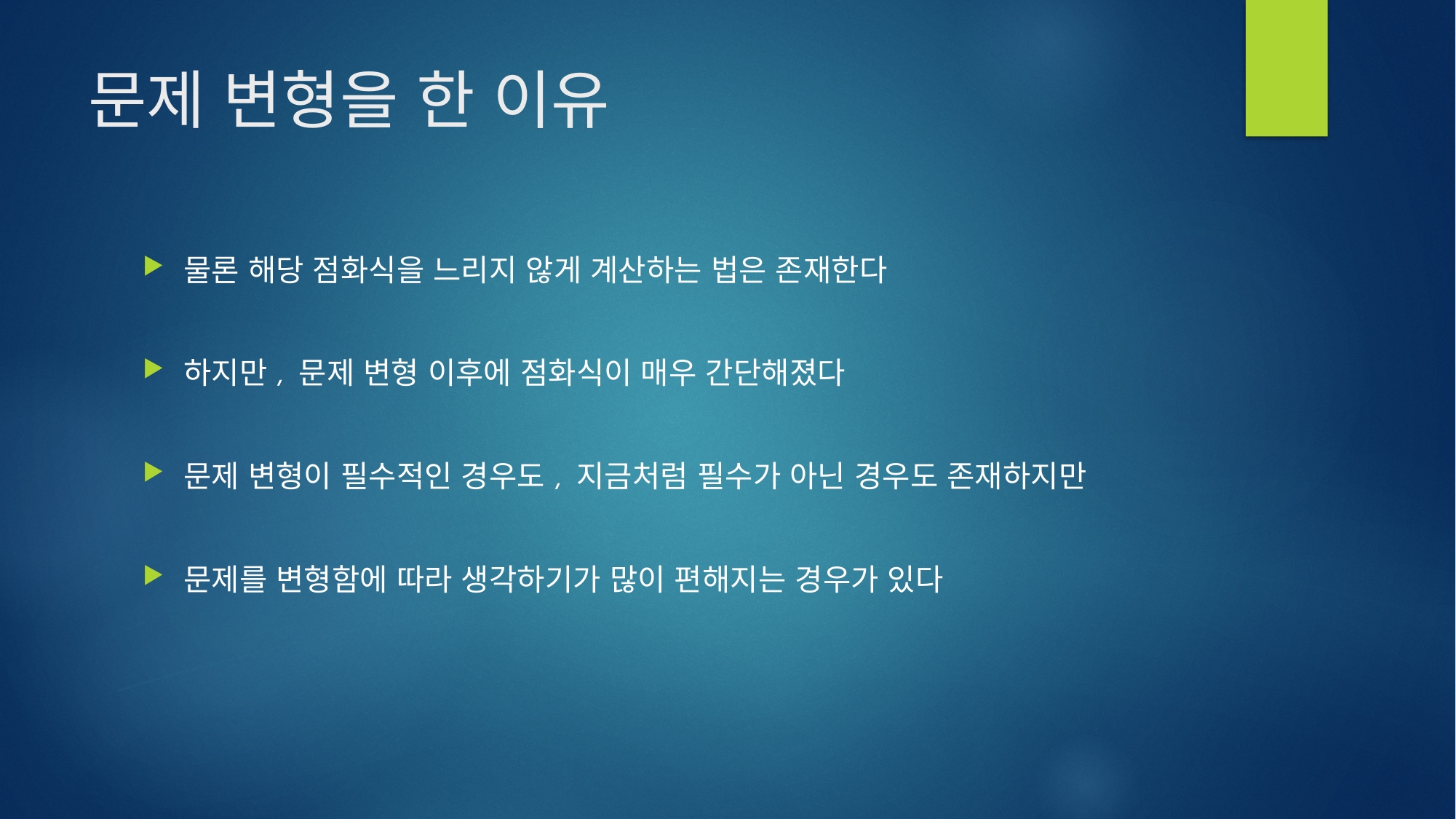

# 문제 변형을 한 이유
물론 해당 점화식을 느리지 않게 계산하는 법은 존재한다

하지만, 문제 변형 이후에 점화식이 매우 간단해졌다

문제 변형이 필수적인 경우도, 지금처럼 필수가 아닌 경우도 존재하지만

문제를 변형함에 따라 생각하기가 많이 편해지는 경우가 있다